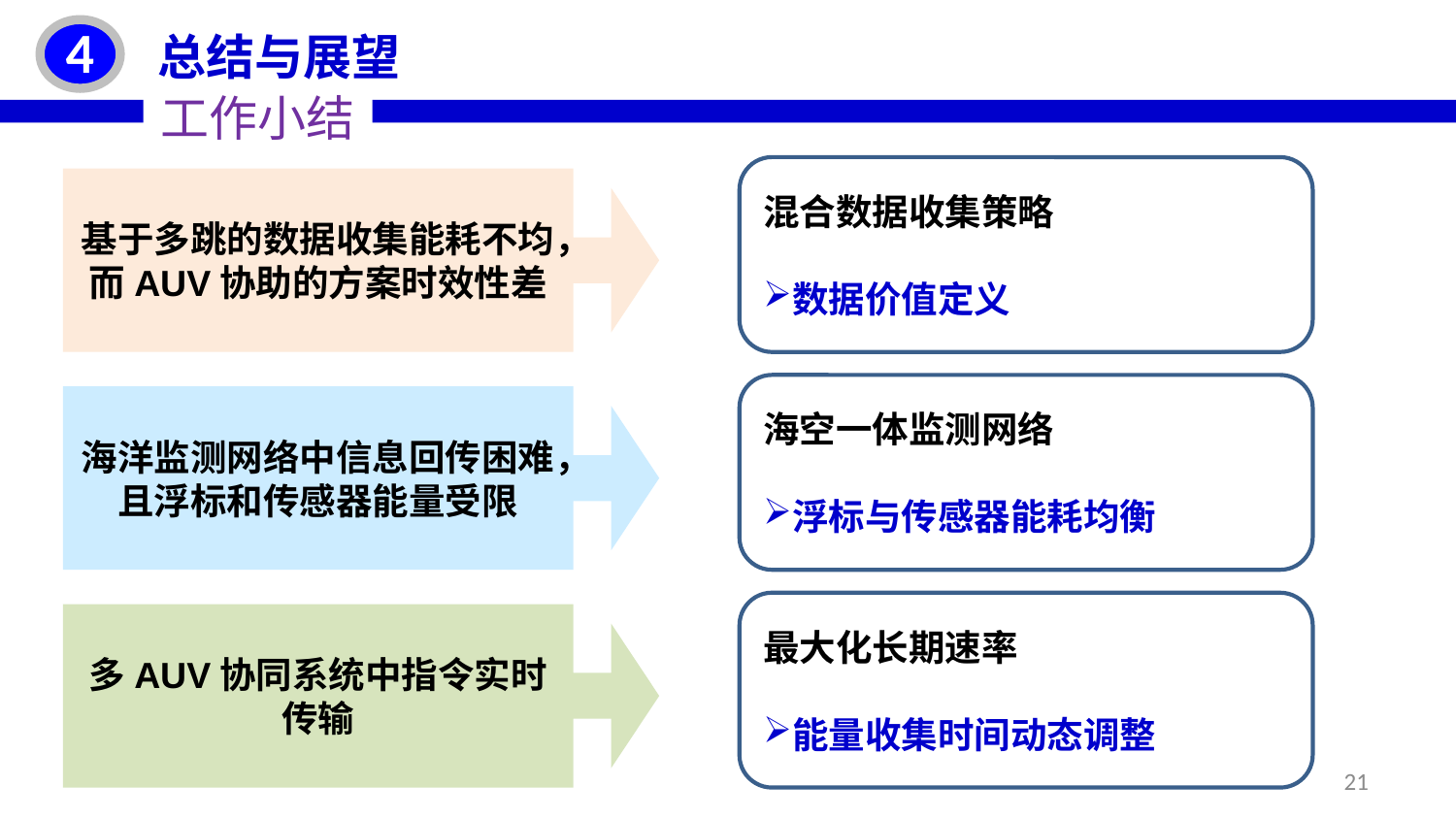

4

总结与展望
工作小结

混合数据收集策略

数据价值定义
基于多跳的数据收集能耗不均，而AUV协助的方案时效性差
海空一体监测网络

浮标与传感器能耗均衡
海洋监测网络中信息回传困难，且浮标和传感器能量受限
最大化长期速率

能量收集时间动态调整
多AUV协同系统中指令实时传输
21